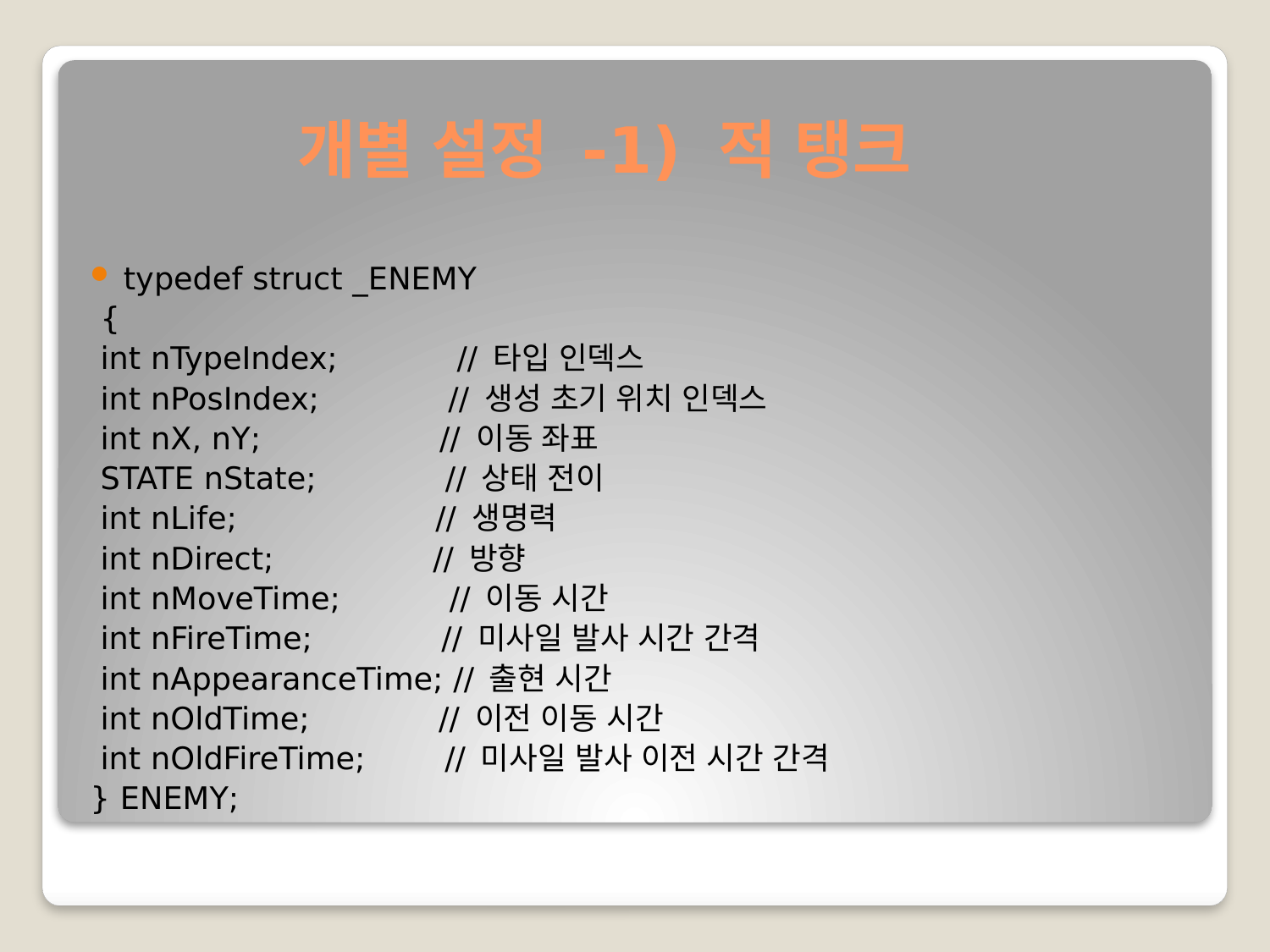

# 개별 설정 -1) 적 탱크
typedef struct _ENEMY
 {
 int nTypeIndex;            // 타입 인덱스
 int nPosIndex;             // 생성 초기 위치 인덱스
 int nX, nY;                  // 이동 좌표
 STATE nState;             // 상태 전이
 int nLife;                    // 생명력
 int nDirect;                // 방향
 int nMoveTime;           // 이동 시간
 int nFireTime;             // 미사일 발사 시간 간격
 int nAppearanceTime; // 출현 시간
 int nOldTime;             // 이전 이동 시간
 int nOldFireTime;        // 미사일 발사 이전 시간 간격
} ENEMY;